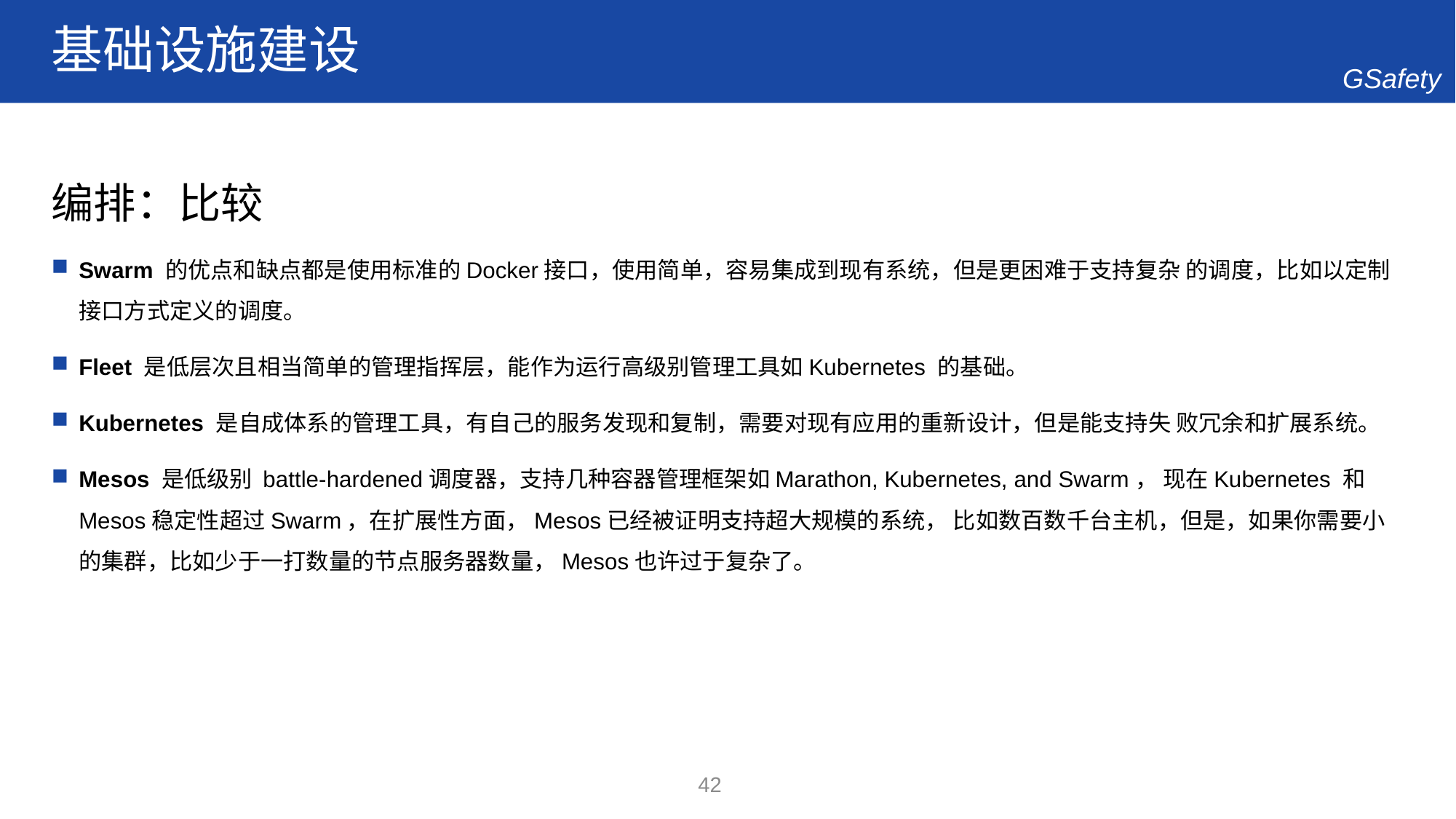

# 基础设施建设
编排：比较
Swarm 的优点和缺点都是使用标准的Docker接口，使用简单，容易集成到现有系统，但是更困难于支持复杂 的调度，比如以定制接口方式定义的调度。
Fleet 是低层次且相当简单的管理指挥层，能作为运行高级别管理工具如Kubernetes 的基础。
Kubernetes 是自成体系的管理工具，有自己的服务发现和复制，需要对现有应用的重新设计，但是能支持失 败冗余和扩展系统。
Mesos 是低级别 battle-hardened调度器，支持几种容器管理框架如Marathon, Kubernetes, and Swarm， 现在Kubernetes 和 Mesos稳定性超过Swarm，在扩展性方面，Mesos已经被证明支持超大规模的系统， 比如数百数千台主机，但是，如果你需要小的集群，比如少于一打数量的节点服务器数量，Mesos也许过于复杂了。
42